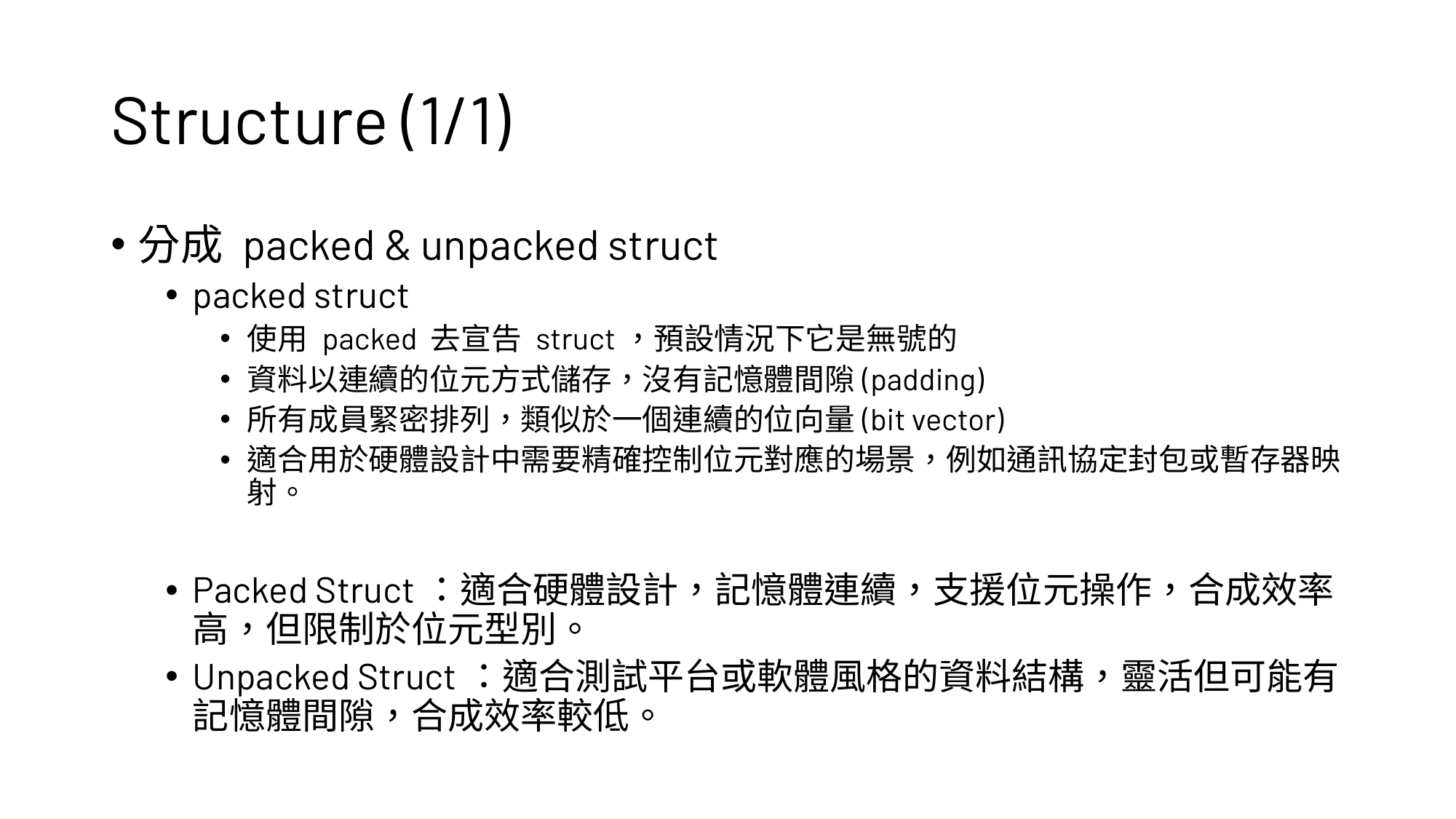

# Structure (1/1)
分成 packed & unpacked struct
packed struct
使用 packed 去宣告 struct，預設情況下它是無號的
資料以連續的位元方式儲存，沒有記憶體間隙(padding)
所有成員緊密排列，類似於一個連續的位向量(bit vector)
適合用於硬體設計中需要精確控制位元對應的場景，例如通訊協定封包或暫存器映射。

Packed Struct：適合硬體設計，記憶體連續，支援位元操作，合成效率高，但限制於位元型別。
Unpacked Struct：適合測試平台或軟體風格的資料結構，靈活但可能有記憶體間隙，合成效率較低。